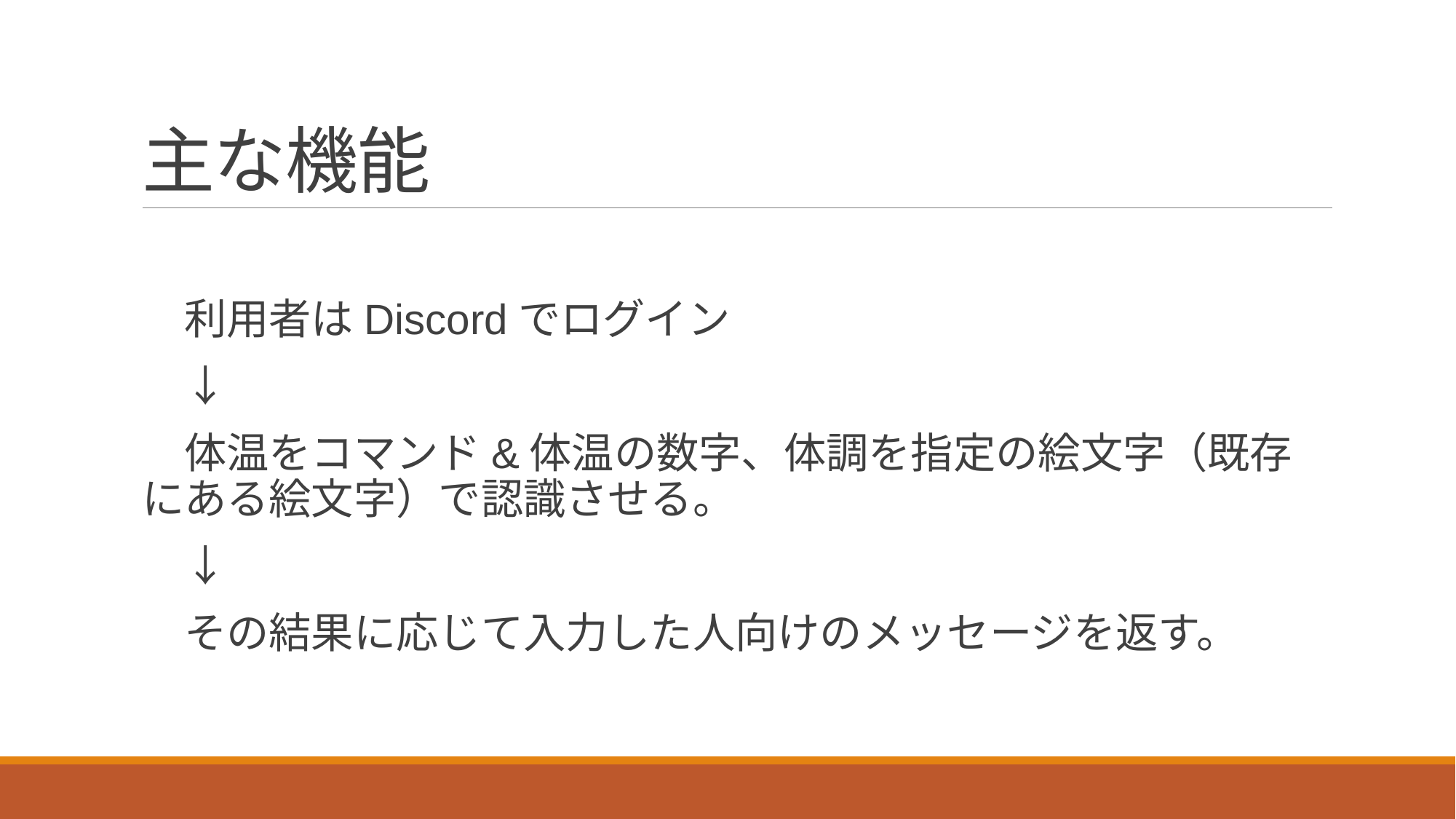

# 主な機能

　利用者はDiscordでログイン
　↓
　体温をコマンド&体温の数字、体調を指定の絵文字（既存にある絵文字）で認識させる。
　↓
　その結果に応じて入力した人向けのメッセージを返す。